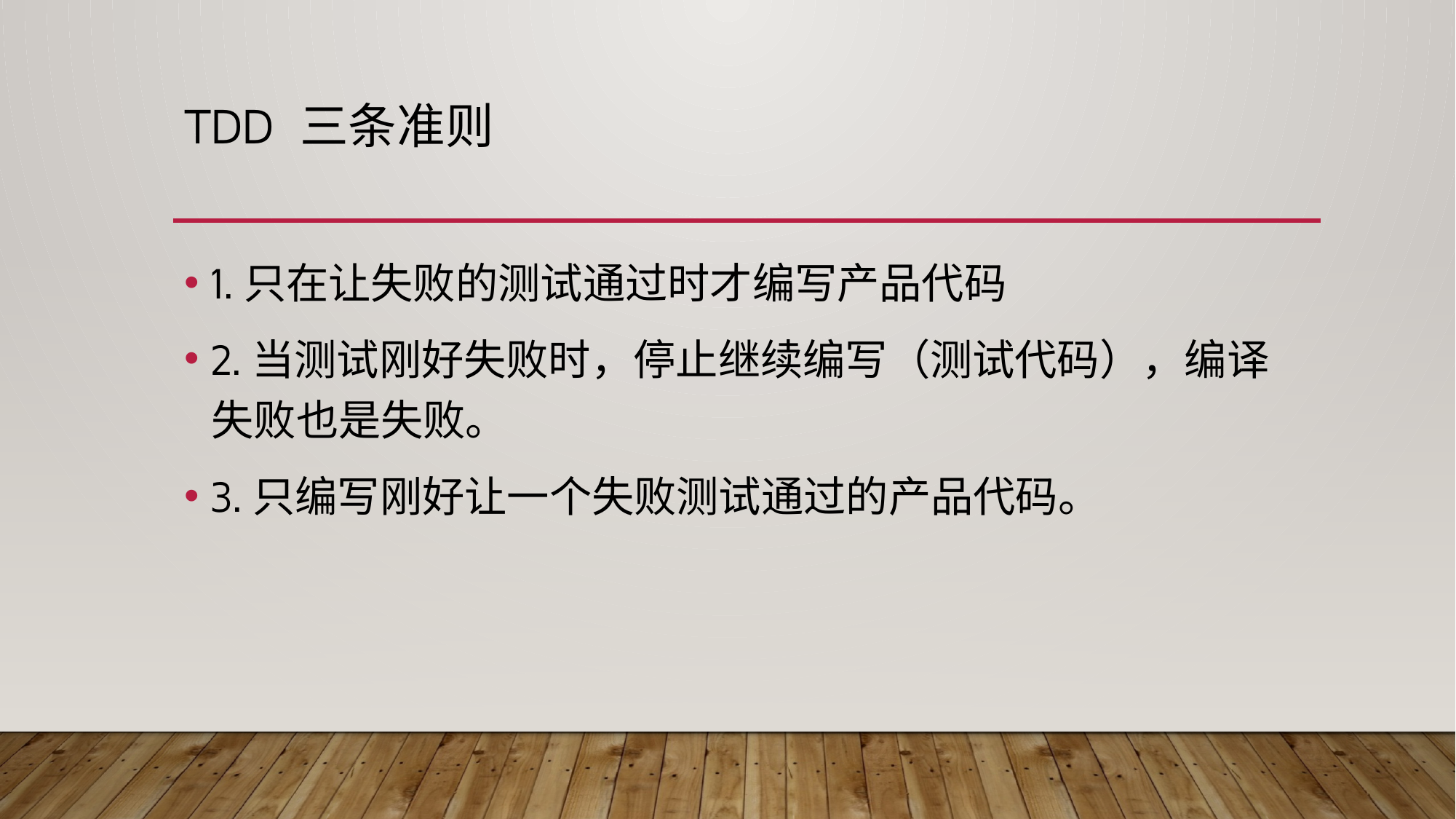

# TDD 三条准则
1.只在让失败的测试通过时才编写产品代码
2.当测试刚好失败时，停止继续编写（测试代码），编译失败也是失败。
3.只编写刚好让一个失败测试通过的产品代码。